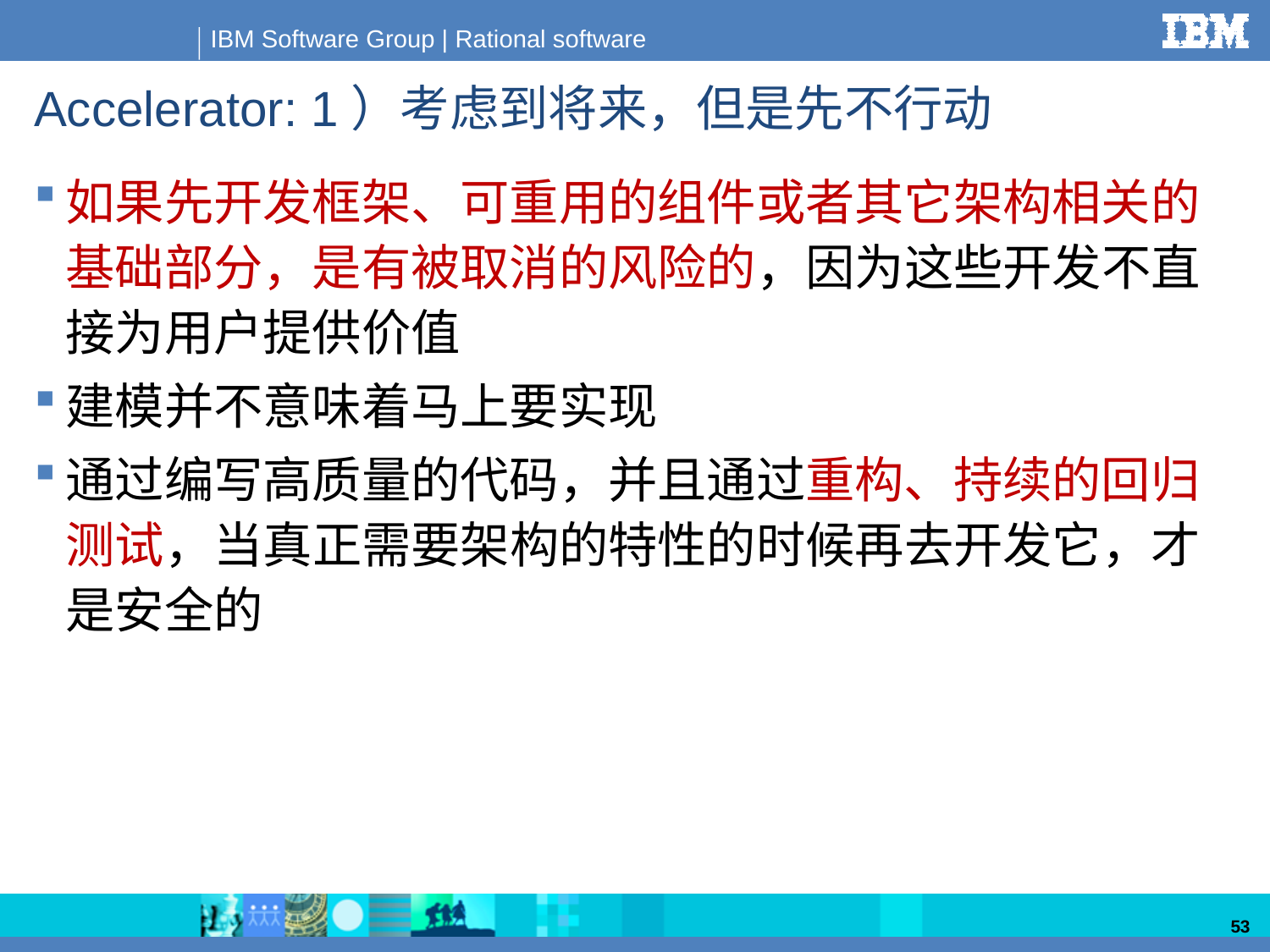

# Accelerator: 1）考虑到将来，但是先不行动
如果先开发框架、可重用的组件或者其它架构相关的基础部分，是有被取消的风险的，因为这些开发不直接为用户提供价值
建模并不意味着马上要实现
通过编写高质量的代码，并且通过重构、持续的回归测试，当真正需要架构的特性的时候再去开发它，才是安全的
53